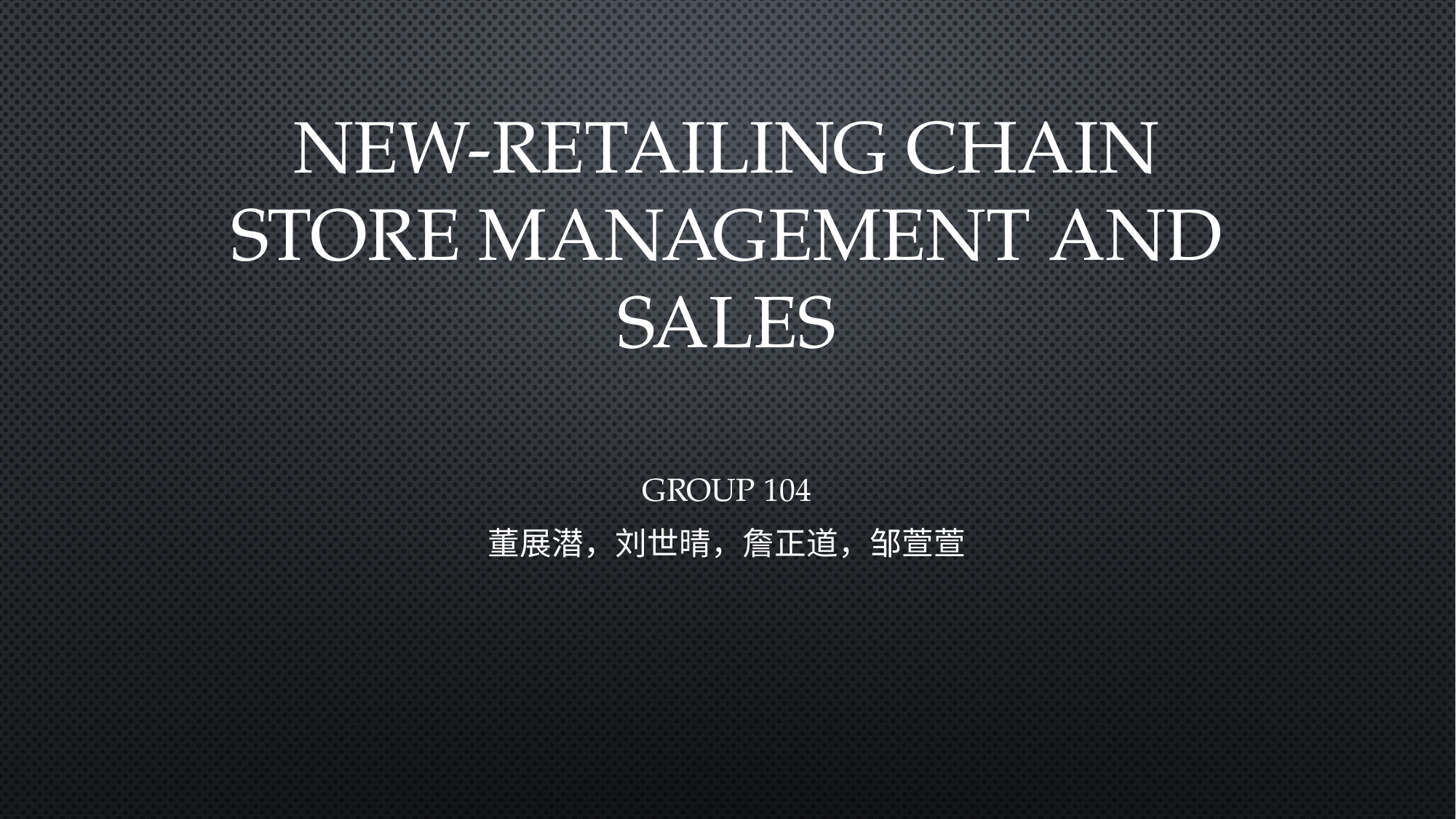

# new-retailing chain store management and sales
GROUP 104
董展潜，刘世晴，詹正道，邹萱萱